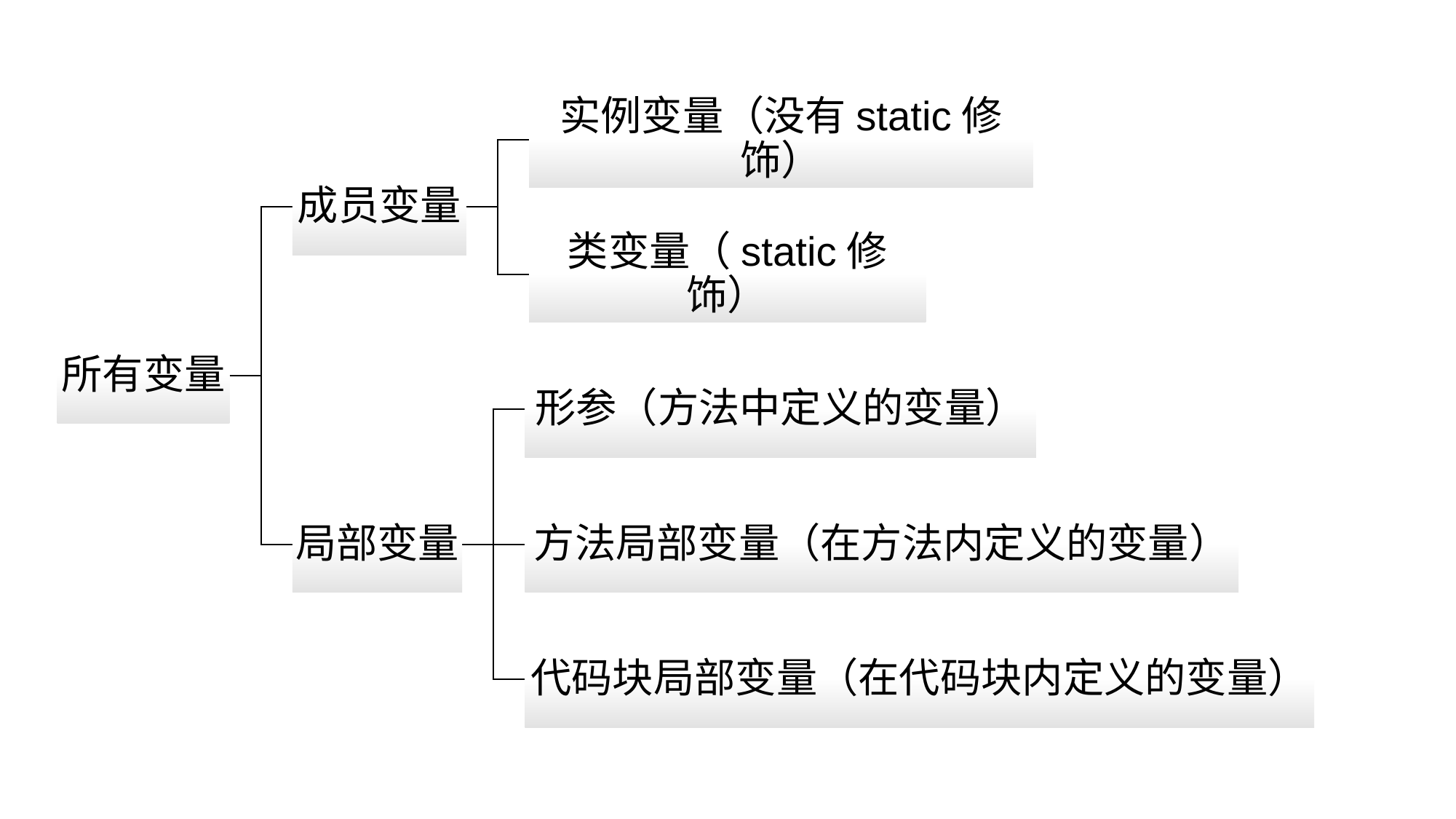

所有变量
成员变量
实例变量（没有static修饰）
类变量（static修饰）
局部变量
形参（方法中定义的变量）
方法局部变量（在方法内定义的变量）
代码块局部变量（在代码块内定义的变量）